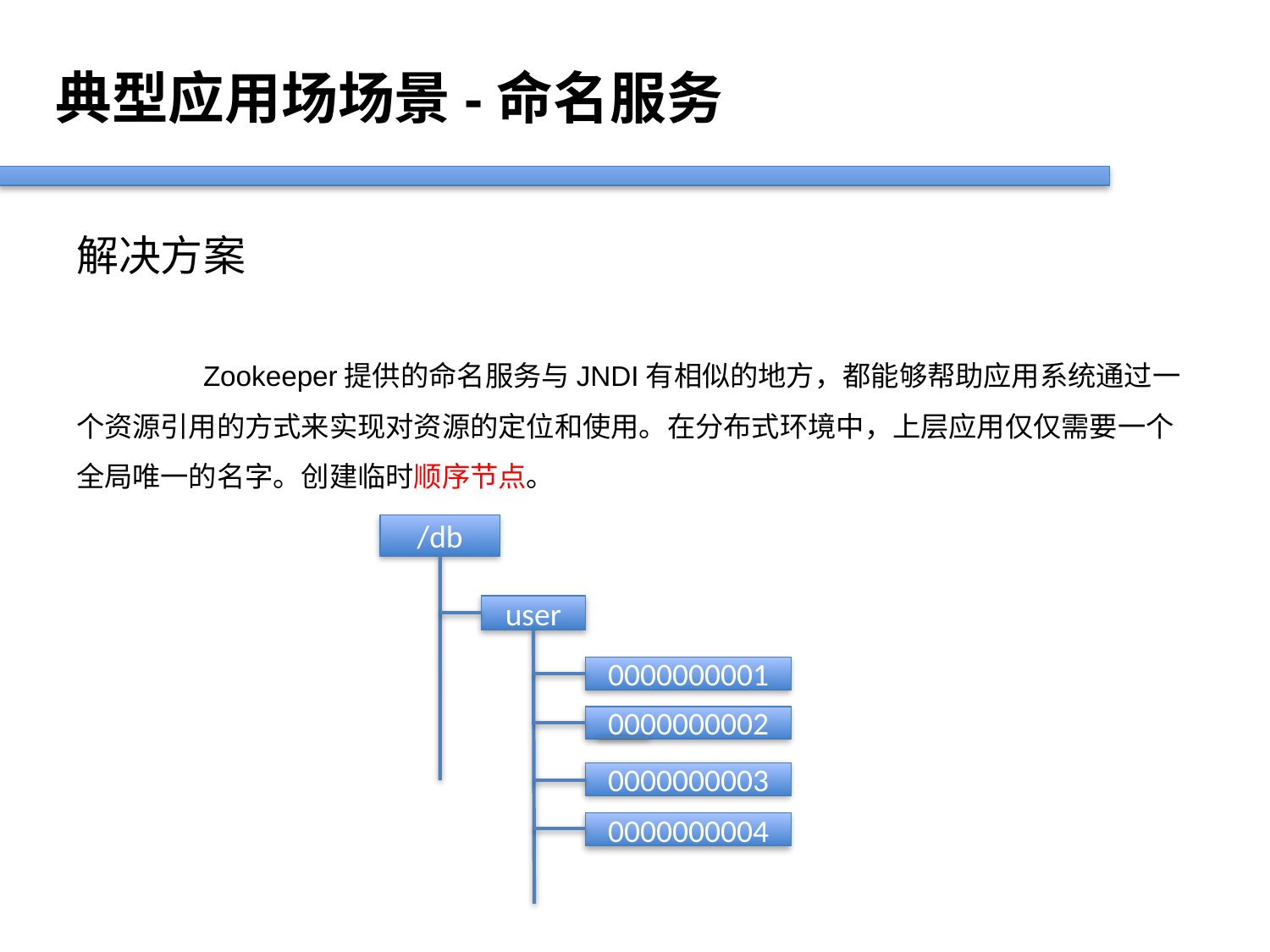

典型应用场场景-命名服务
解决方案

	Zookeeper提供的命名服务与JNDI有相似的地方，都能够帮助应用系统通过一个资源引用的方式来实现对资源的定位和使用。在分布式环境中，上层应用仅仅需要一个全局唯一的名字。创建临时顺序节点。

/db
user
0000000001
0000000002
0000000003
0000000004